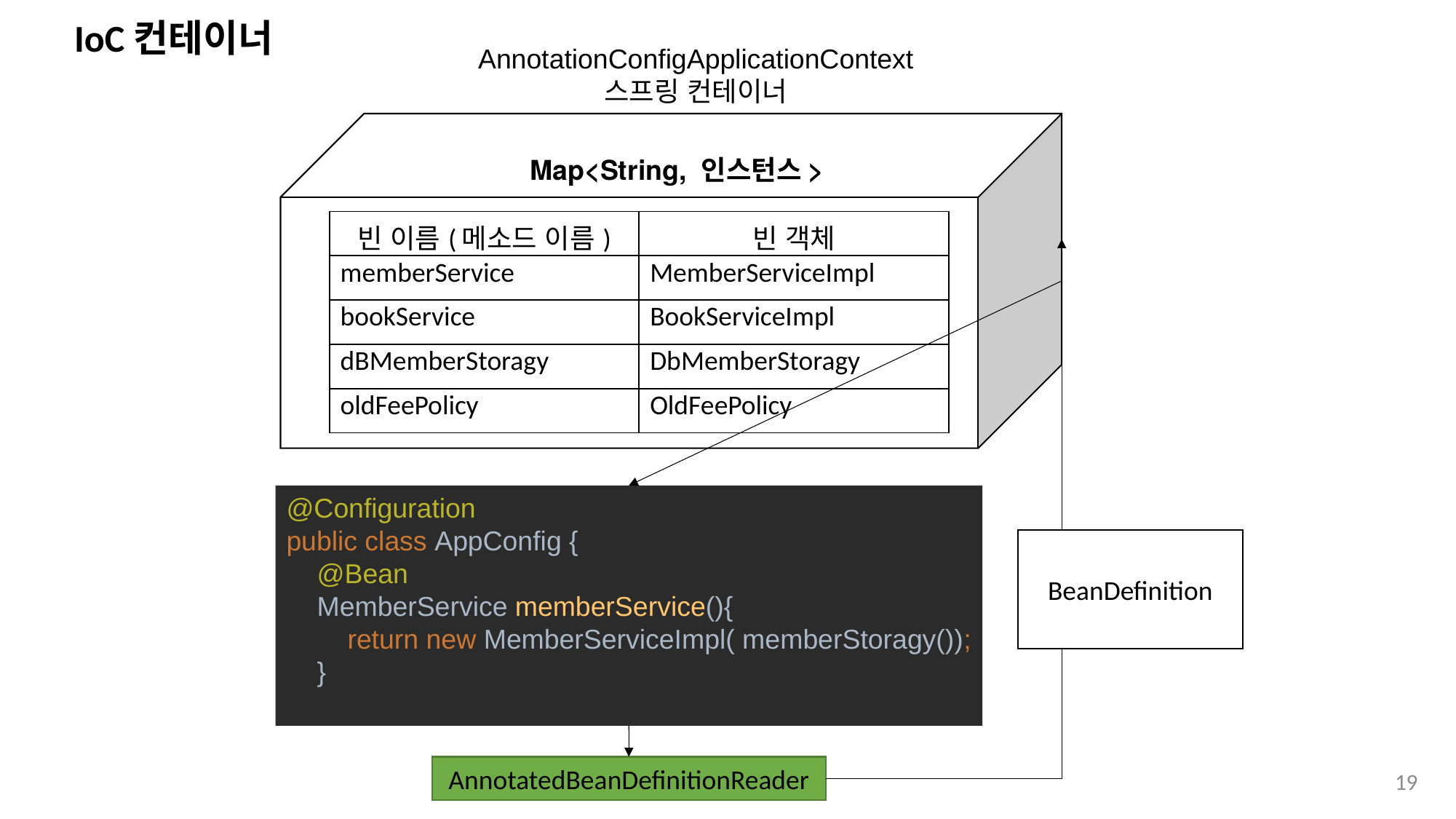

# IoC컨테이너
AnnotationConfigApplicationContext
스프링 컨테이너

Map<String, 인스턴스>
| 빈 이름(메소드 이름) | 빈 객체 |
| --- | --- |
| memberService | MemberServiceImpl |
| bookService | BookServiceImpl |
| dBMemberStoragy | DbMemberStoragy |
| oldFeePolicy | OldFeePolicy |
@Configuration
public class AppConfig {
    @Bean
    MemberService memberService(){
        return new MemberServiceImpl( memberStoragy());
    }
BeanDefinition
AnnotatedBeanDefinitionReader
19